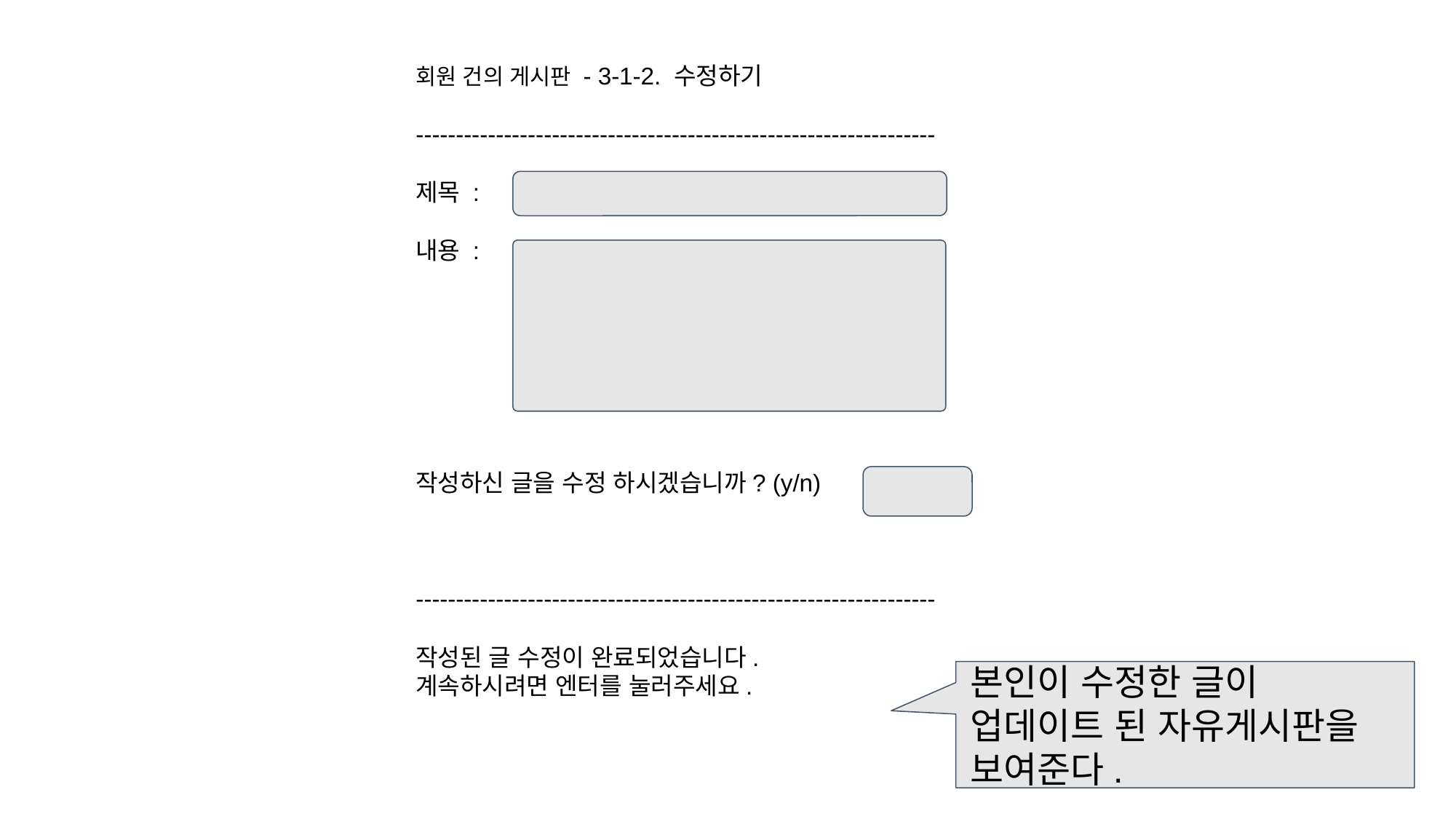

회원 건의 게시판 - 3-1-2. 수정하기

-----------------------------------------------------------------

제목 :

내용 :

작성하신 글을 수정 하시겠습니까? (y/n)

-----------------------------------------------------------------

작성된 글 수정이 완료되었습니다.
계속하시려면 엔터를 눌러주세요.

본인이 수정한 글이 업데이트 된 자유게시판을 보여준다.